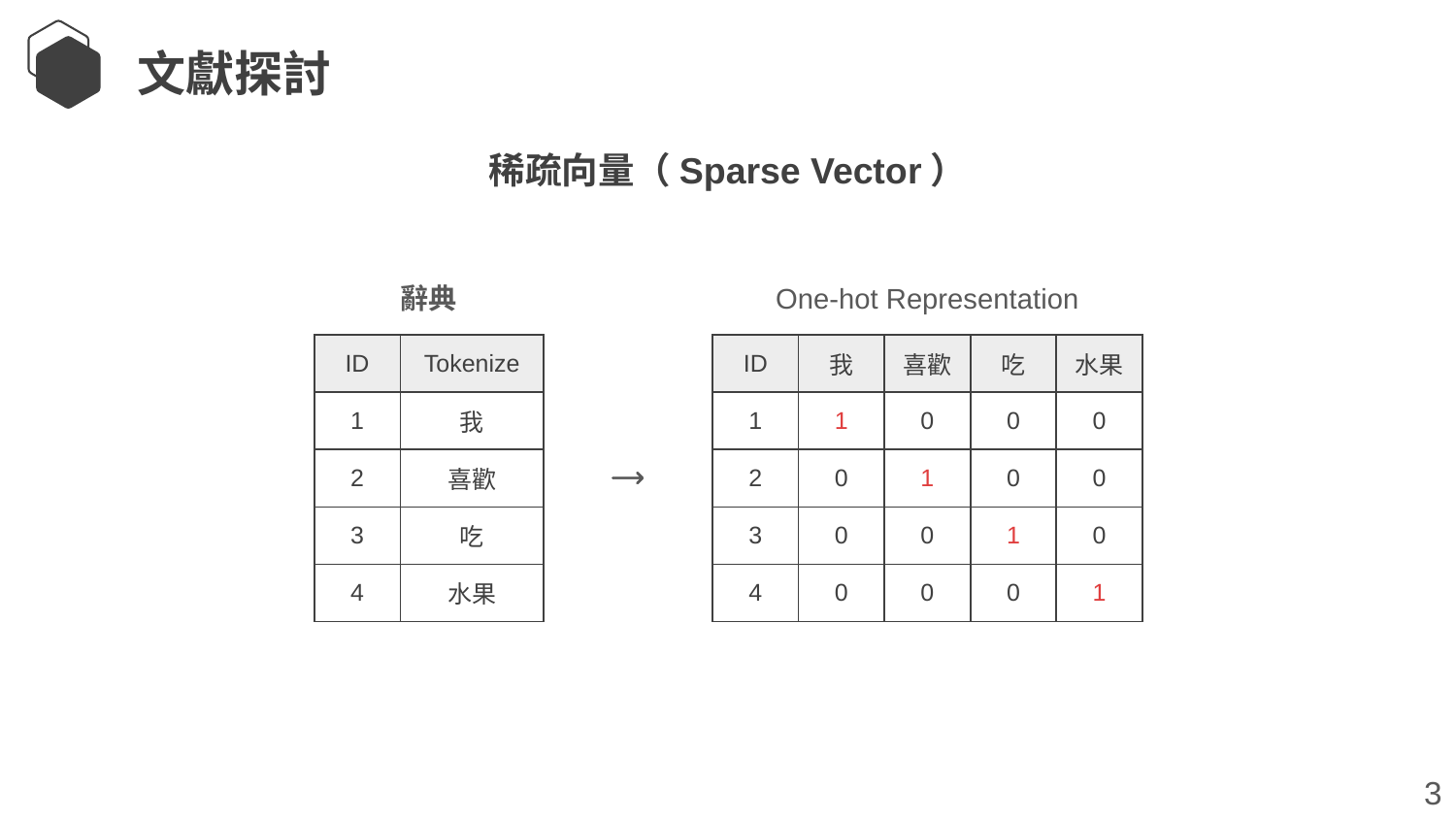

文獻探討
稀疏向量（Sparse Vector）
One-hot Representation
辭典
| ID | Tokenize |
| --- | --- |
| 1 | 我 |
| 2 | 喜歡 |
| 3 | 吃 |
| 4 | 水果 |
| ID | 我 | 喜歡 | 吃 | 水果 |
| --- | --- | --- | --- | --- |
| 1 | 1 | 0 | 0 | 0 |
| 2 | 0 | 1 | 0 | 0 |
| 3 | 0 | 0 | 1 | 0 |
| 4 | 0 | 0 | 0 | 1 |

3